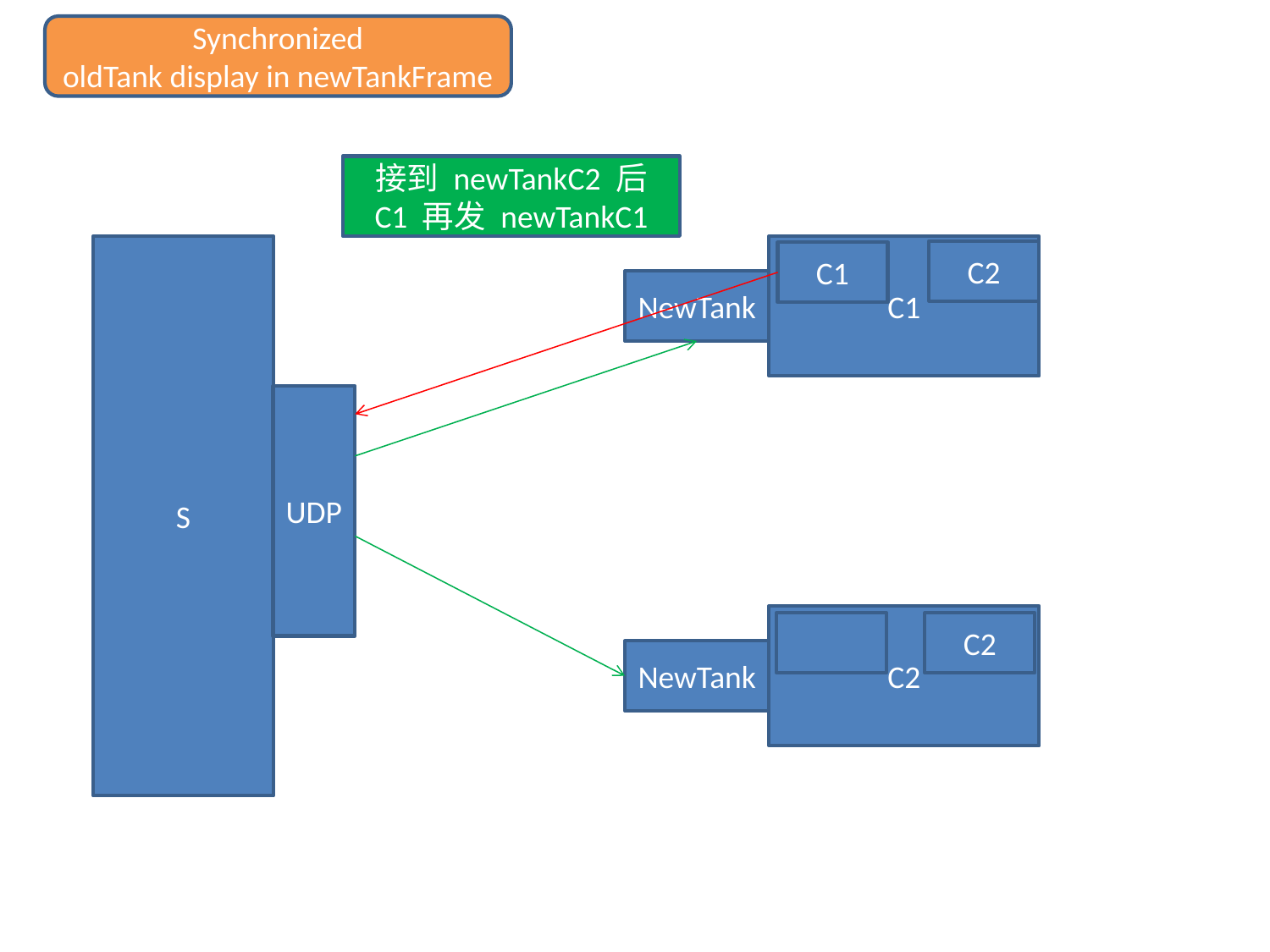

Synchronized
oldTank display in newTankFrame
接到 newTankC2 后
C1 再发 newTankC1
S
C1
C2
C1
NewTank
UDP
C2

C2
NewTank